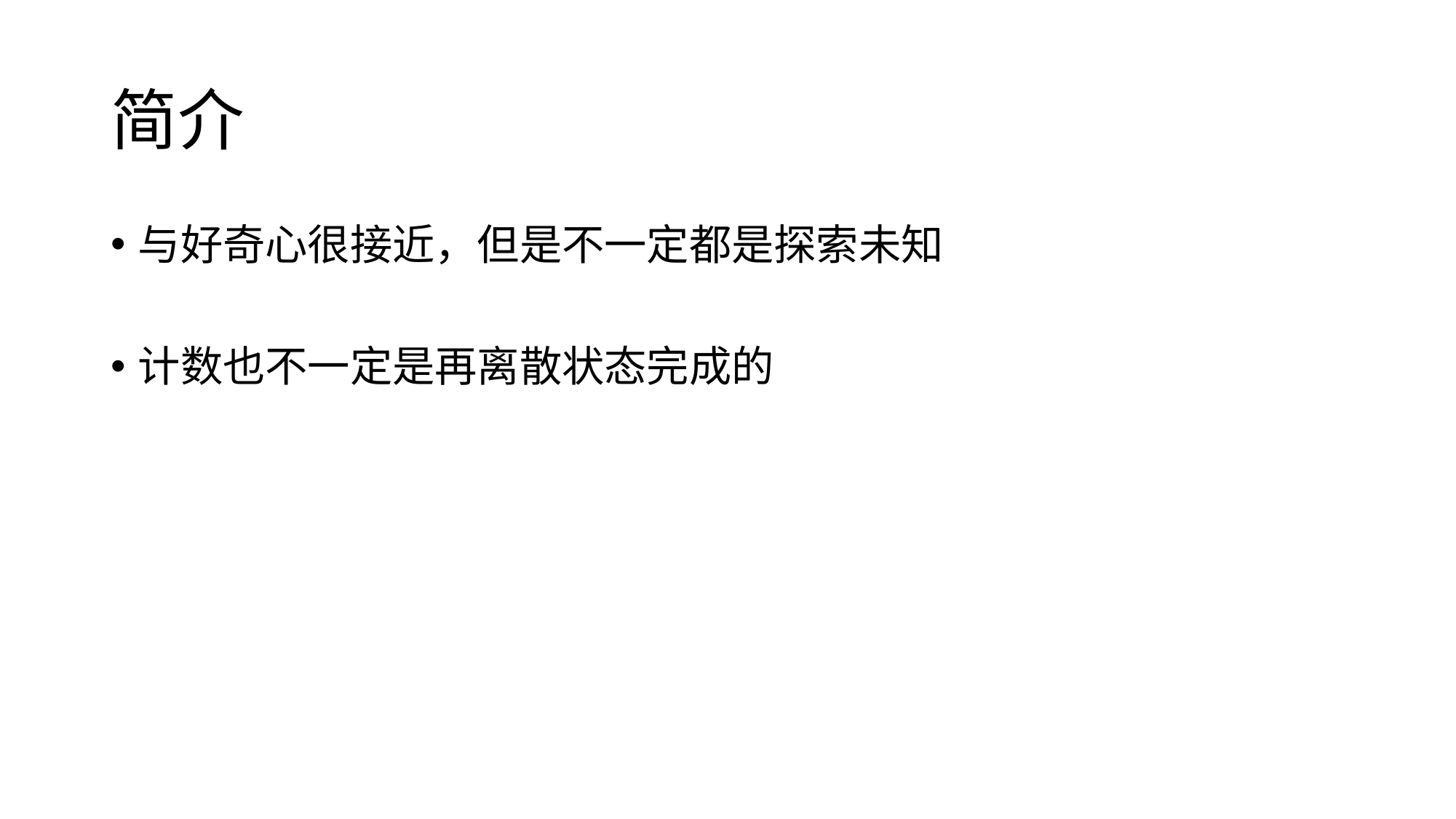

# 简介
与好奇心很接近，但是不一定都是探索未知

计数也不一定是再离散状态完成的